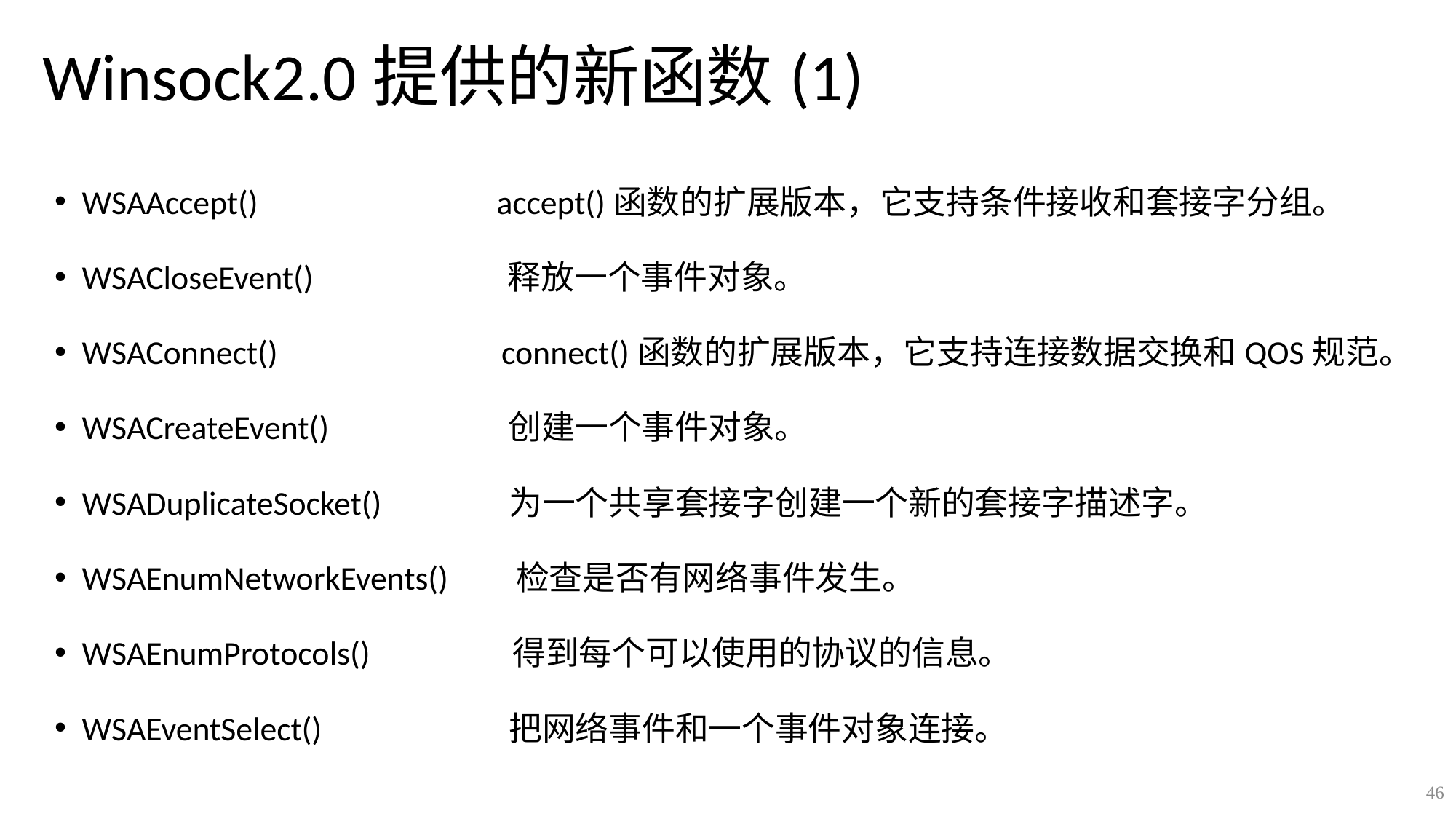

# Winsock2.0提供的新函数(1)
WSAAccept()                                accept()函数的扩展版本，它支持条件接收和套接字分组。
WSACloseEvent()                         释放一个事件对象。
WSAConnect()                              connect()函数的扩展版本，它支持连接数据交换和QOS规范。
WSACreateEvent()                       创建一个事件对象。
WSADuplicateSocket()                为一个共享套接字创建一个新的套接字描述字。
WSAEnumNetworkEvents()        检查是否有网络事件发生。
WSAEnumProtocols()                  得到每个可以使用的协议的信息。
WSAEventSelect()                        把网络事件和一个事件对象连接。
46